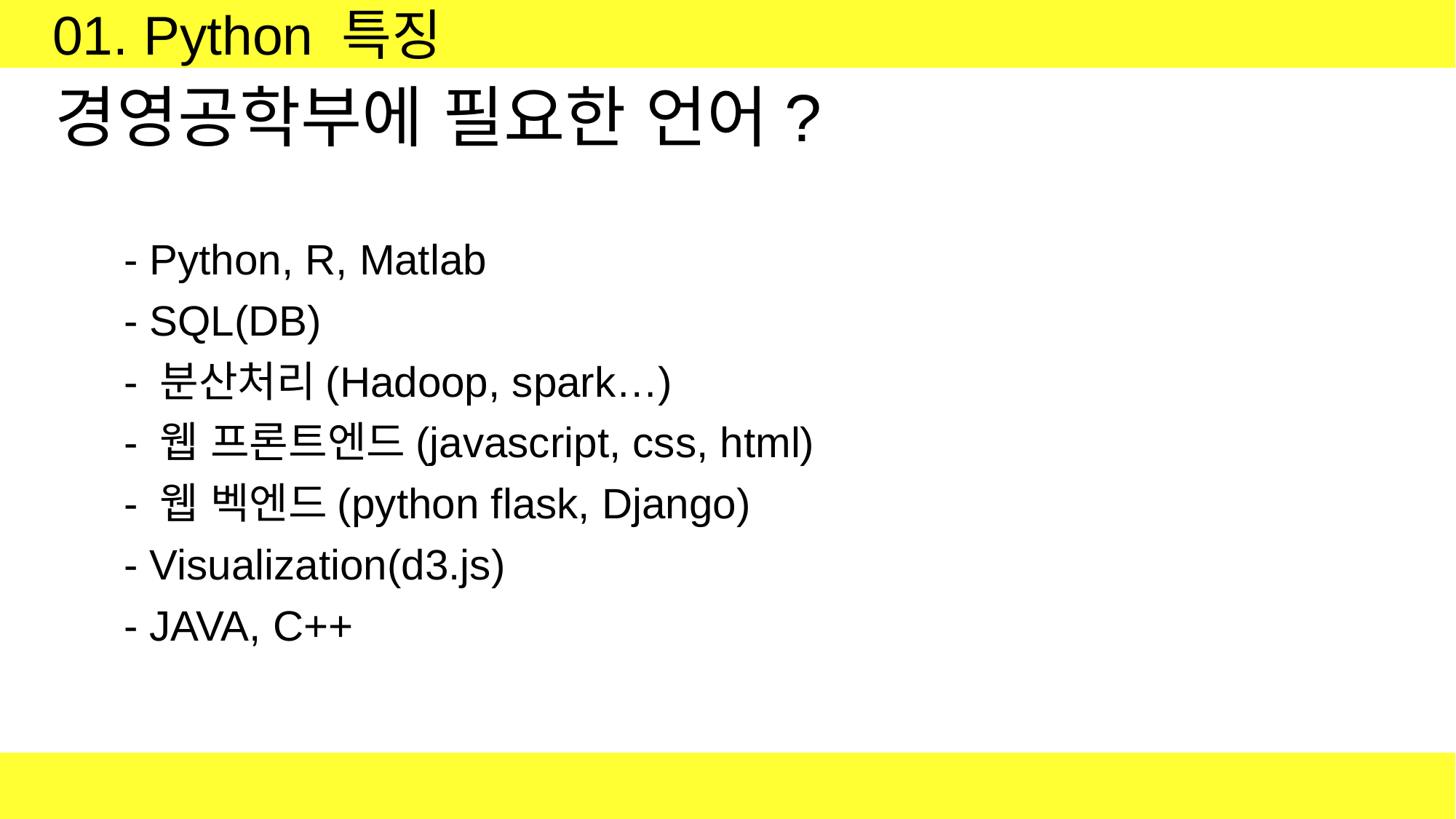

01. Python 특징
# 경영공학부에 필요한 언어?
- Python, R, Matlab
- SQL(DB)
- 분산처리(Hadoop, spark…)
- 웹 프론트엔드(javascript, css, html)
- 웹 벡엔드(python flask, Django)
- Visualization(d3.js)
- JAVA, C++